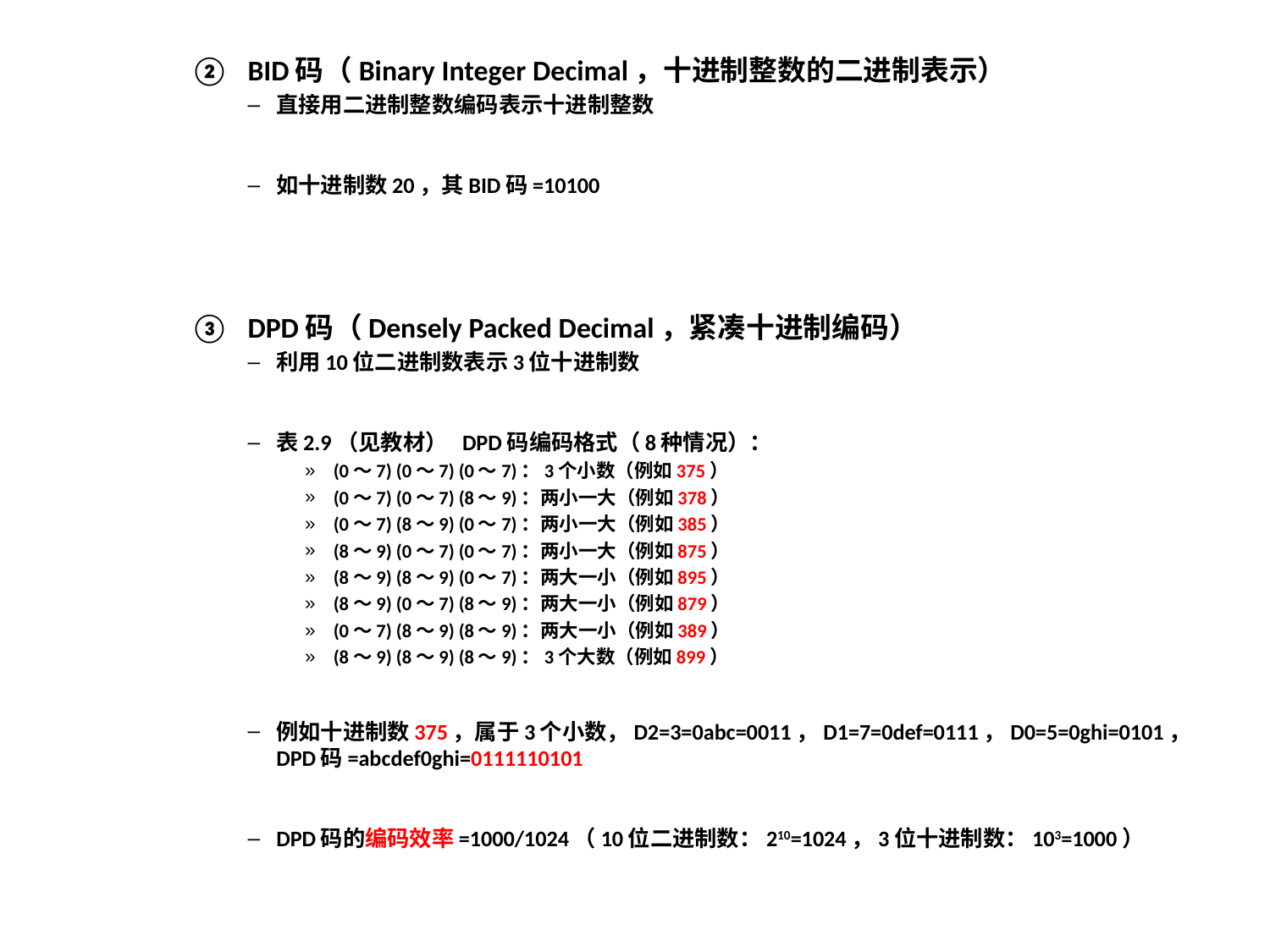

BID码（Binary Integer Decimal，十进制整数的二进制表示）
直接用二进制整数编码表示十进制整数

如十进制数20，其BID码=10100

DPD码（Densely Packed Decimal，紧凑十进制编码）
利用10位二进制数表示3位十进制数

表2.9（见教材）  DPD码编码格式（8种情况）：
(0～7) (0～7) (0～7)：3个小数（例如375）
(0～7) (0～7) (8～9)：两小一大（例如378）
(0～7) (8～9) (0～7)：两小一大（例如385）
(8～9) (0～7) (0～7)：两小一大（例如875）
(8～9) (8～9) (0～7)：两大一小（例如895）
(8～9) (0～7) (8～9)：两大一小（例如879）
(0～7) (8～9) (8～9)：两大一小（例如389）
(8～9) (8～9) (8～9)：3个大数（例如899）

例如十进制数375，属于3个小数，D2=3=0abc=0011，D1=7=0def=0111，D0=5=0ghi=0101，DPD码=abcdef0ghi=0111110101

DPD码的编码效率=1000/1024（10位二进制数：210=1024，3位十进制数：103=1000）